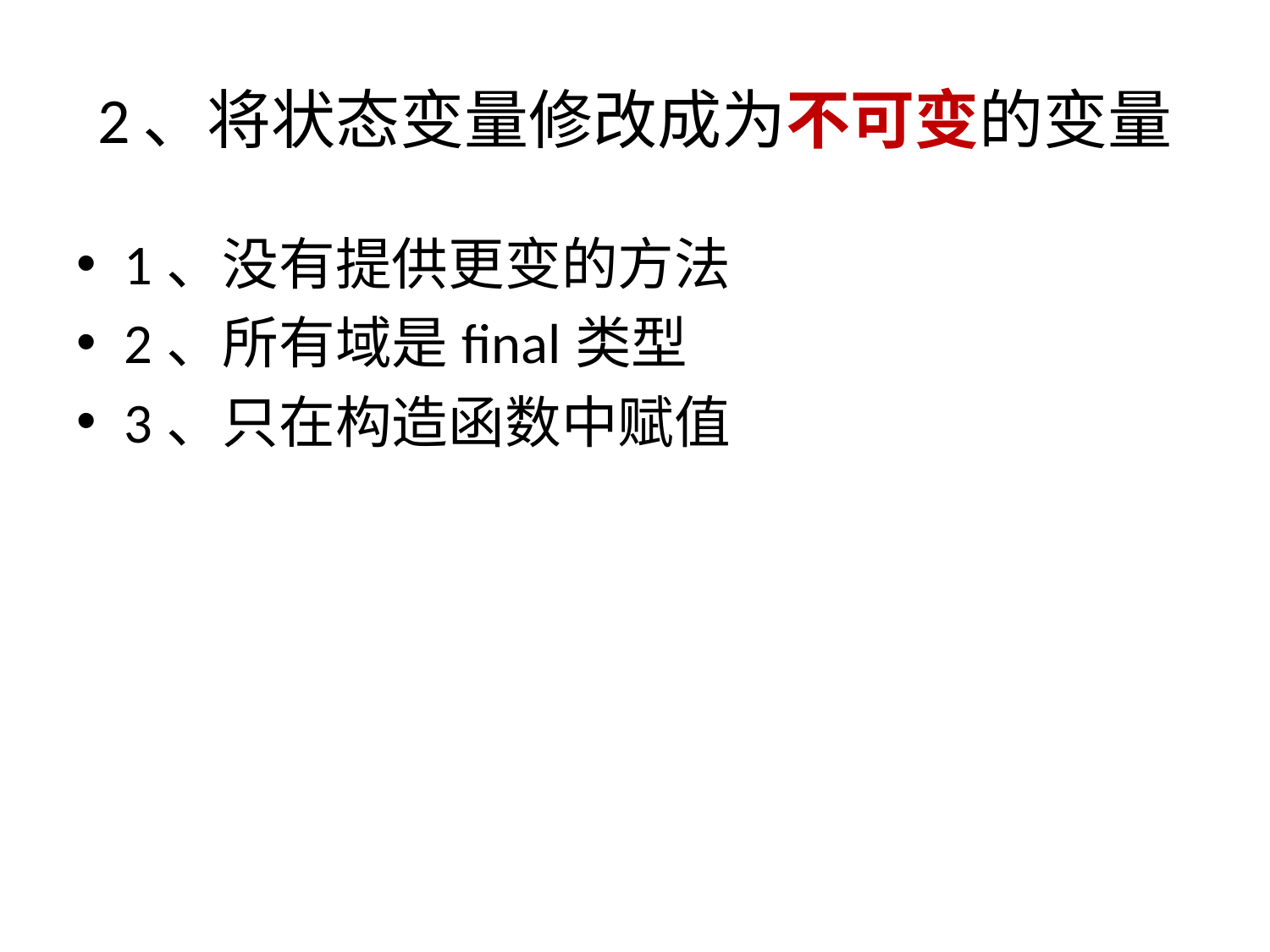

# 2、将状态变量修改成为不可变的变量
1、没有提供更变的方法
2、所有域是final类型
3、只在构造函数中赋值